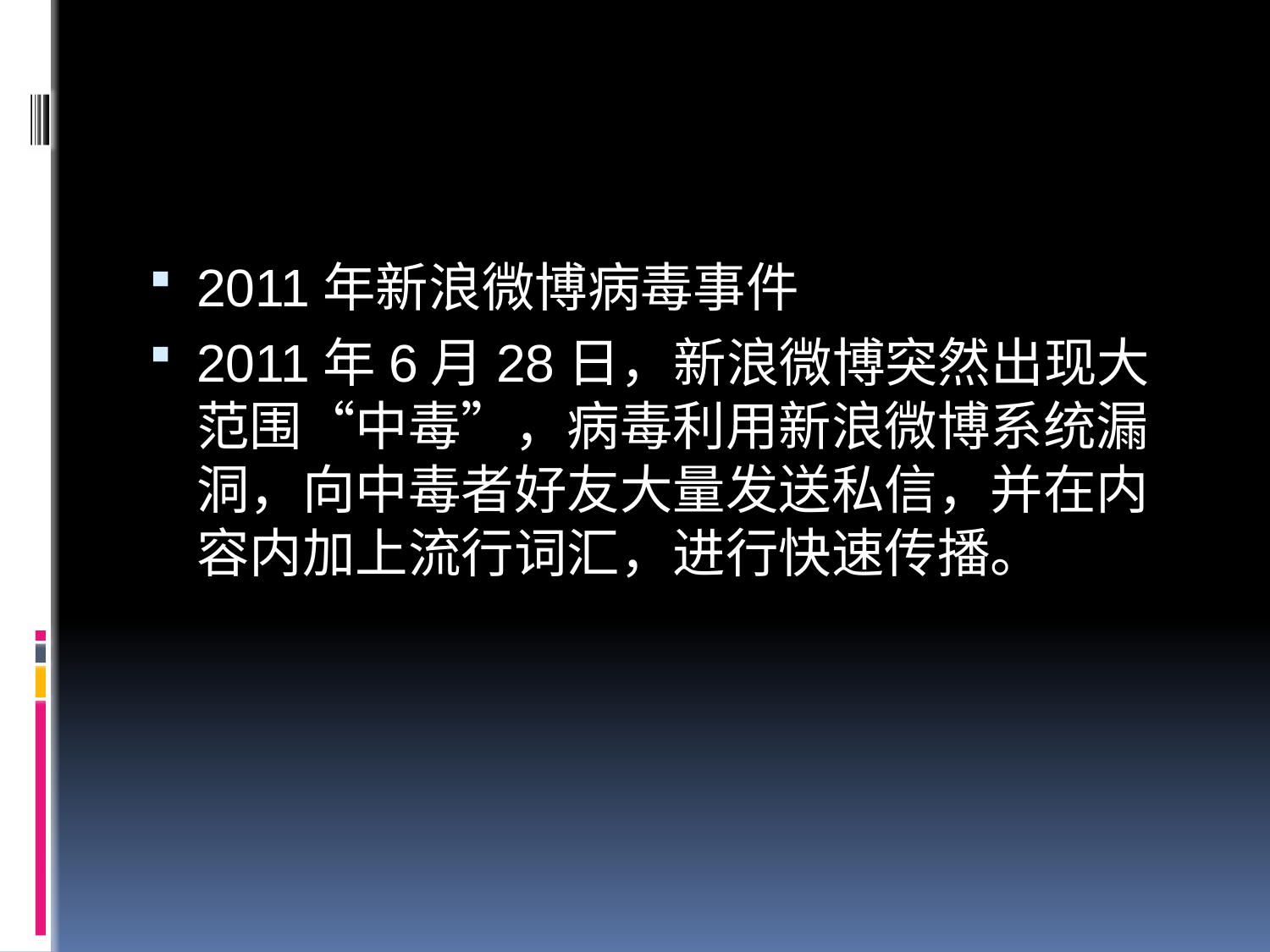

#
2011年新浪微博病毒事件
2011年6月28日，新浪微博突然出现大范围“中毒”，病毒利用新浪微博系统漏洞，向中毒者好友大量发送私信，并在内容内加上流行词汇，进行快速传播。